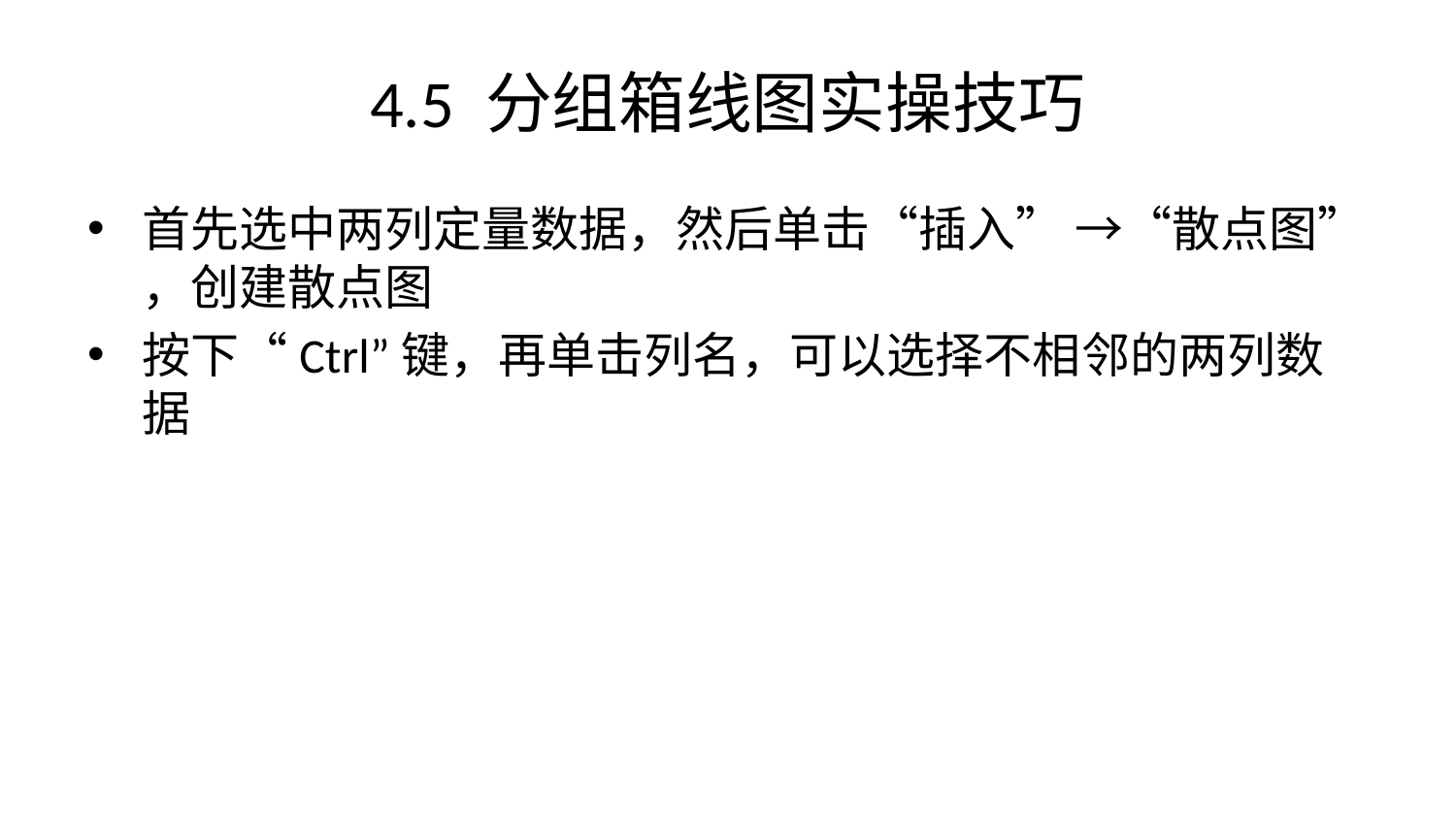

# 4.5 分组箱线图实操技巧
首先选中两列定量数据，然后单击“插入” →“散点图” ，创建散点图
按下“Ctrl”键，再单击列名，可以选择不相邻的两列数据